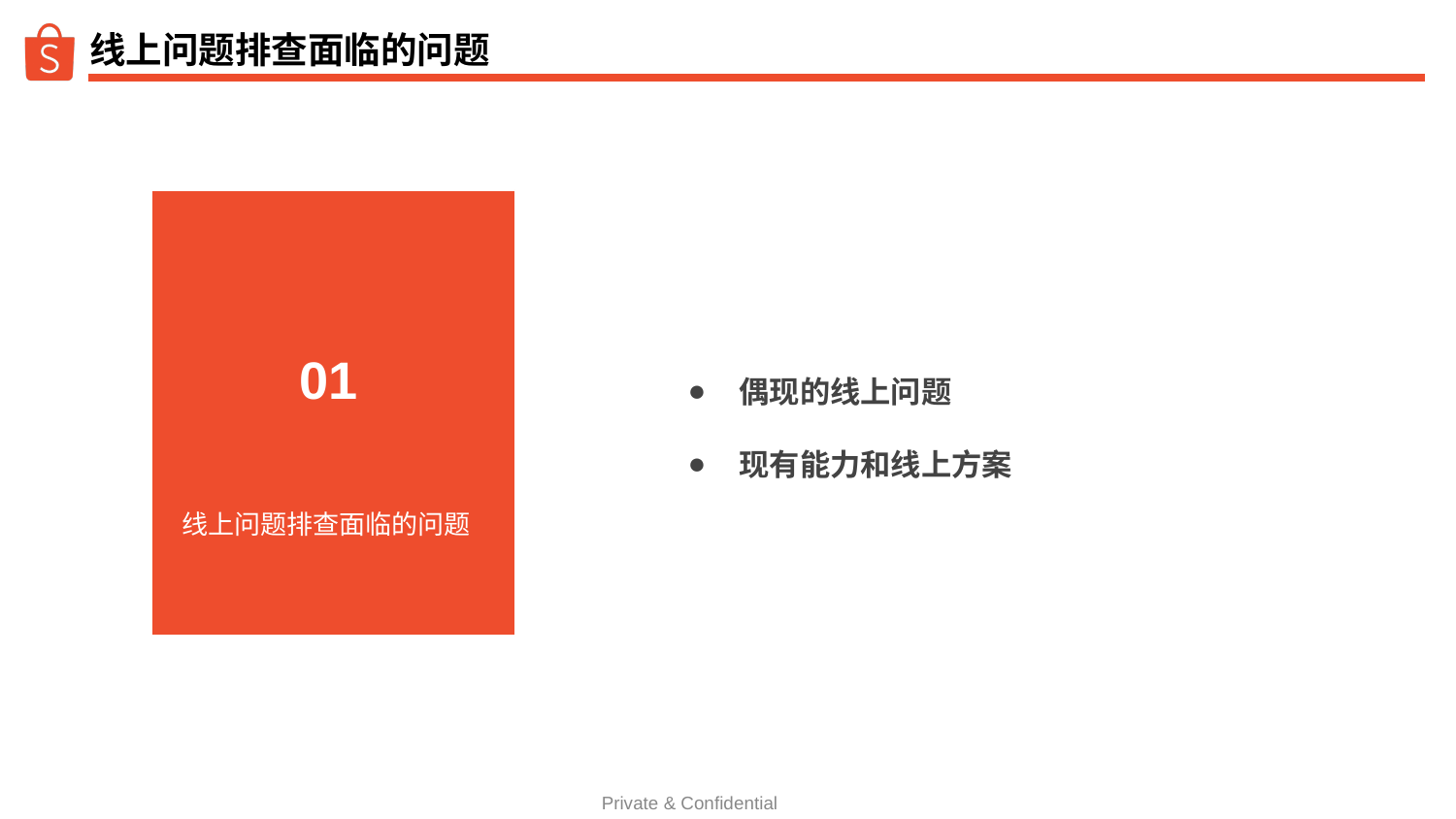

线上问题排查面临的问题

偶现的线上问题
现有能力和线上方案
 01

简介
线上问题排查面临的问题

Private & Confidential